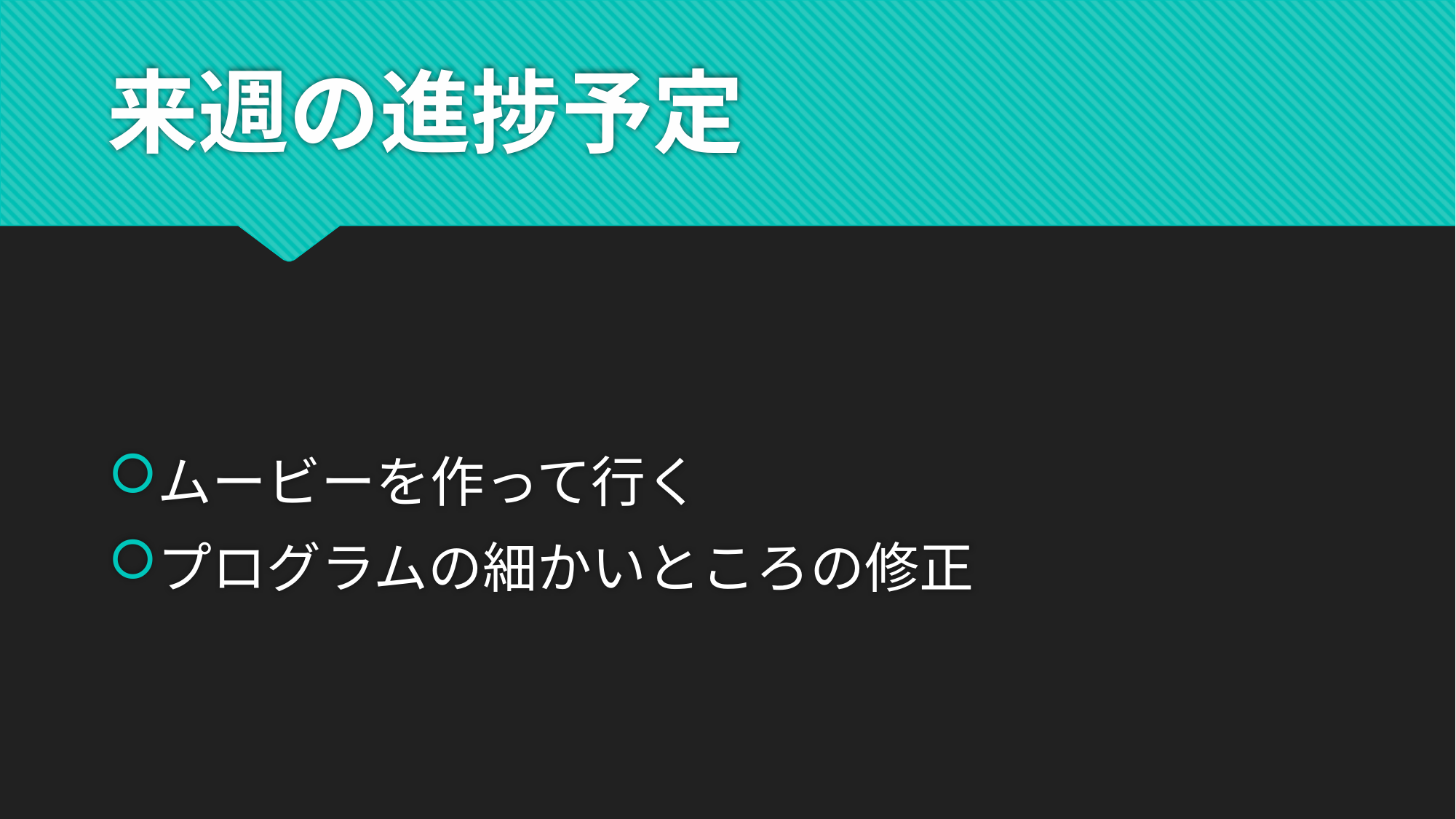

# 来週の進捗予定
ムービーを作って行く
プログラムの細かいところの修正